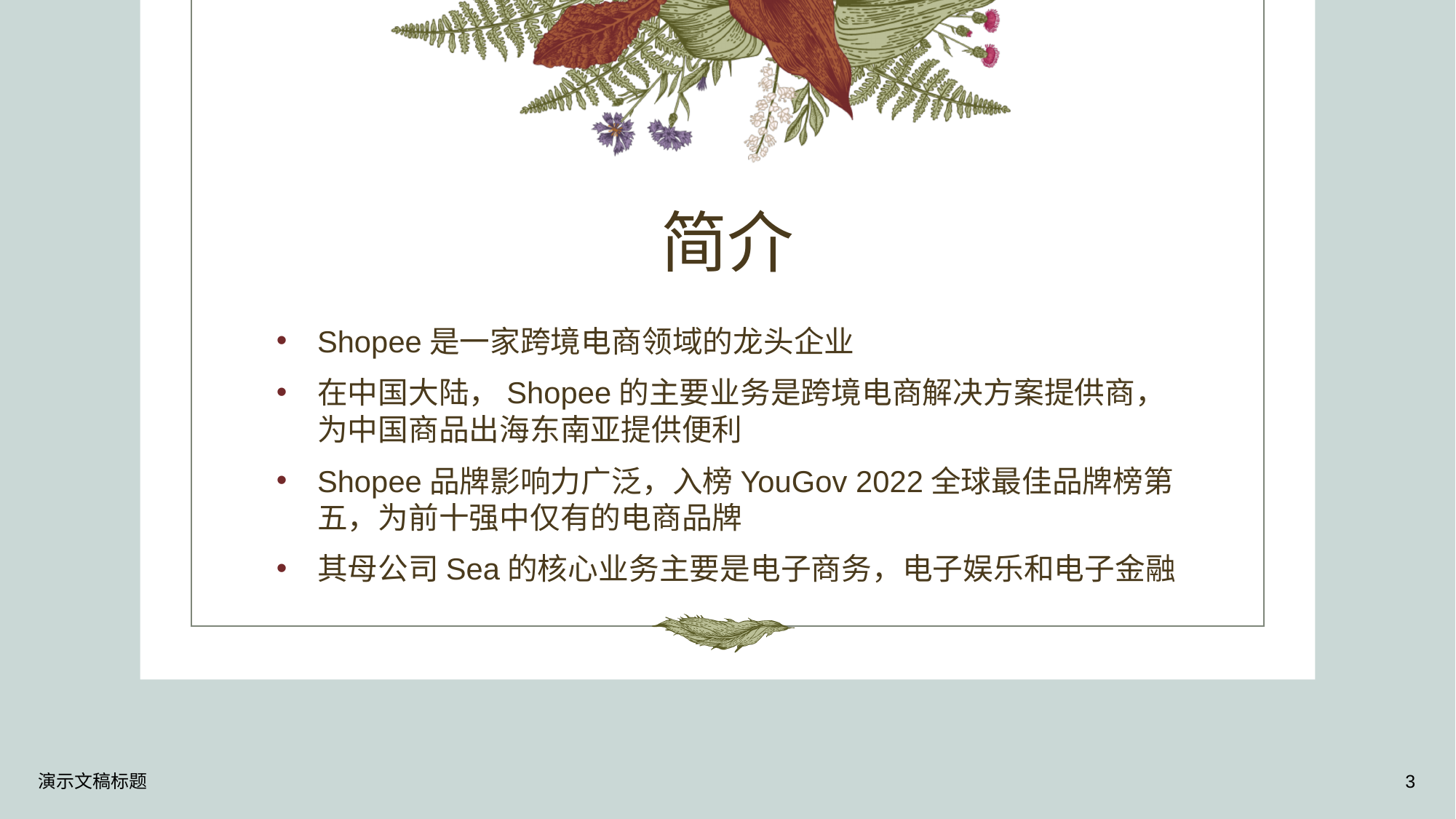

# 简介
Shopee是一家跨境电商领域的龙头企业
在中国大陆，Shopee的主要业务是跨境电商解决方案提供商，为中国商品出海东南亚提供便利
Shopee品牌影响力广泛，入榜YouGov 2022全球最佳品牌榜第五，为前十强中仅有的电商品牌
其母公司Sea的核心业务主要是电子商务，电子娱乐和电子金融
演示文稿标题
3